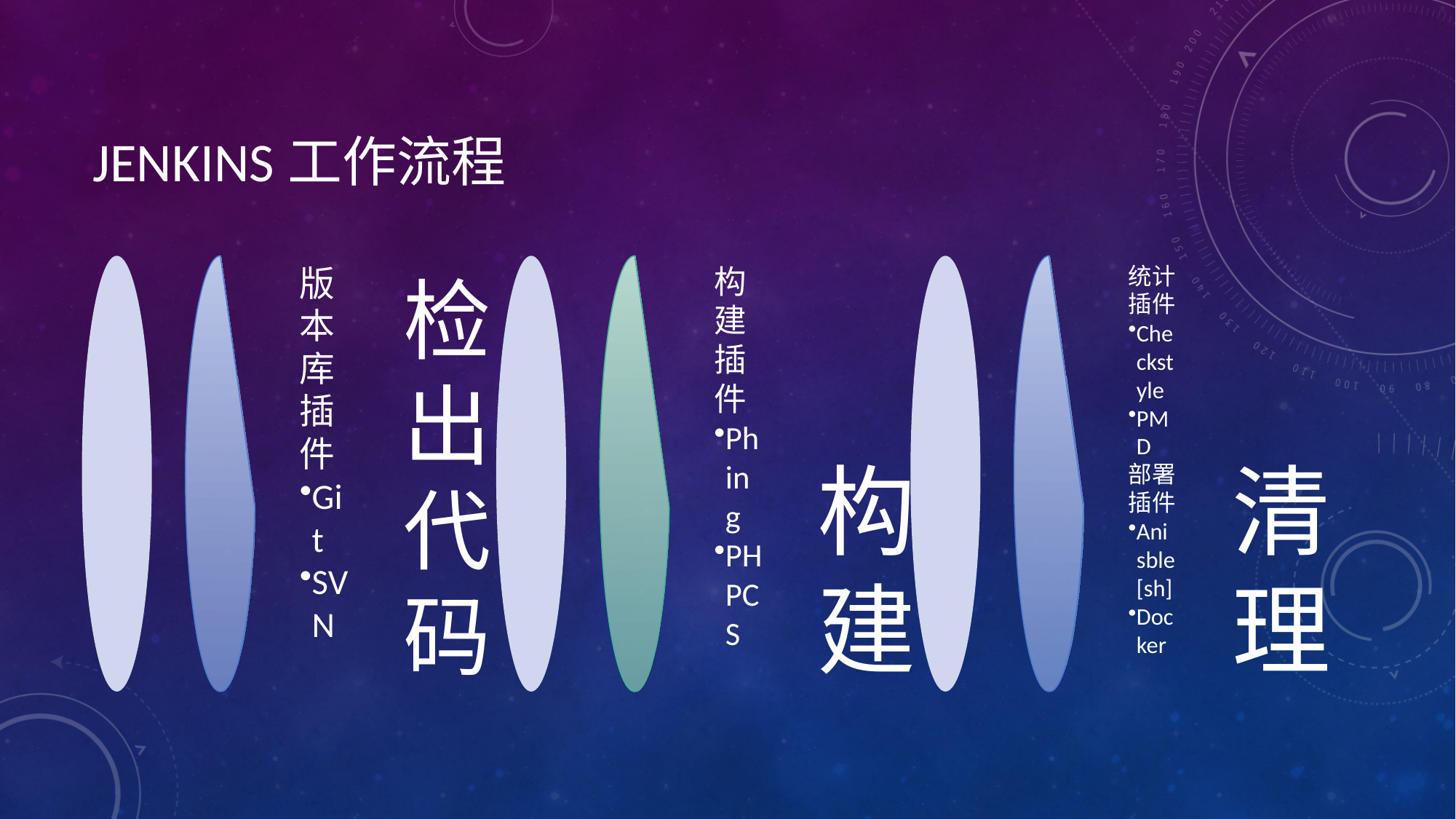

# Jenkins工作流程
检出代码
版本库插件
SVN
构建
构建插件
清理
统计插件
Phing
PHPCS
部署插件
Anisble[sh]
Docker
Checkstyle
PMD
Git